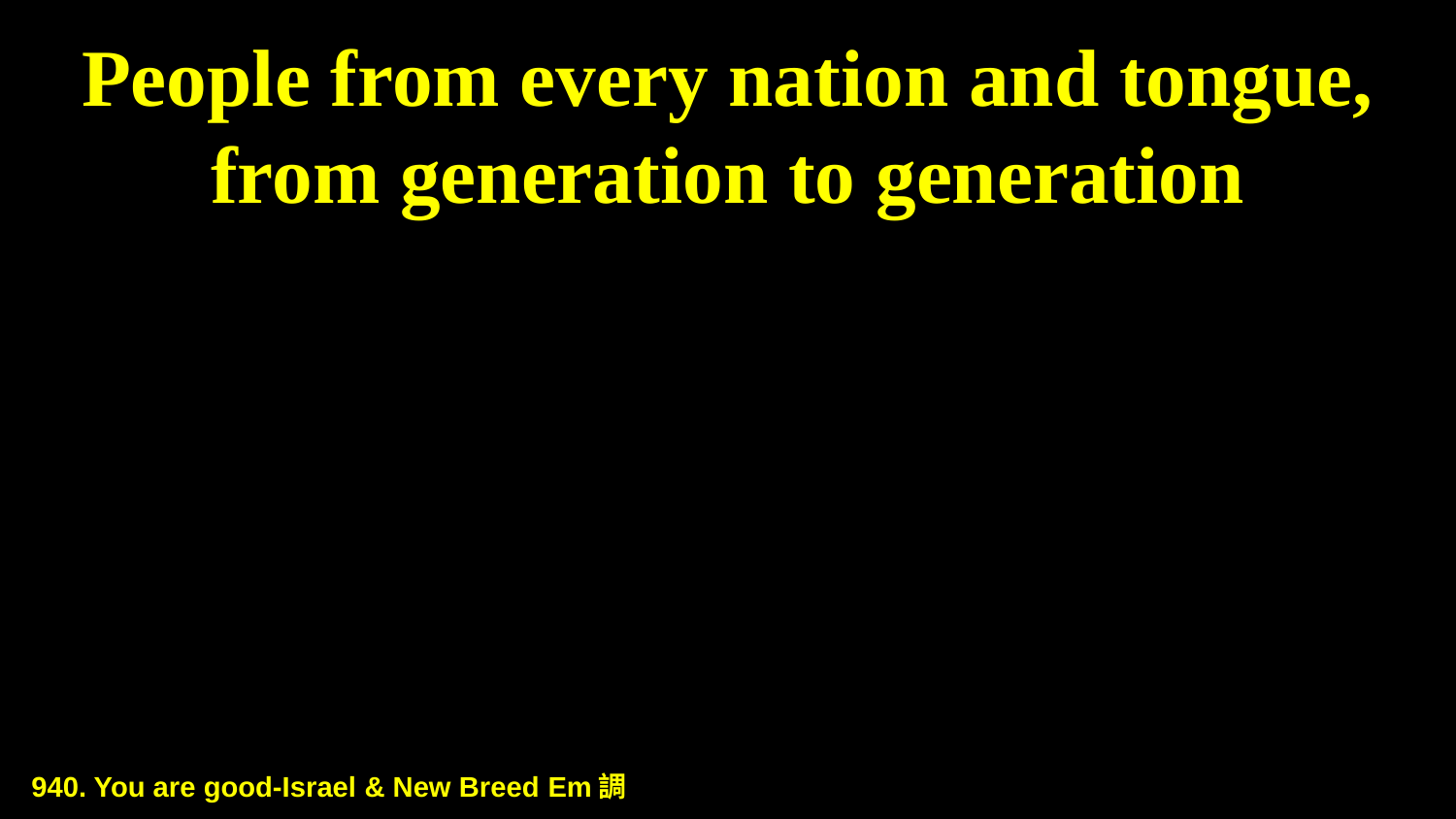

# People from every nation and tongue, from generation to generation
940. You are good-Israel & New Breed Em調